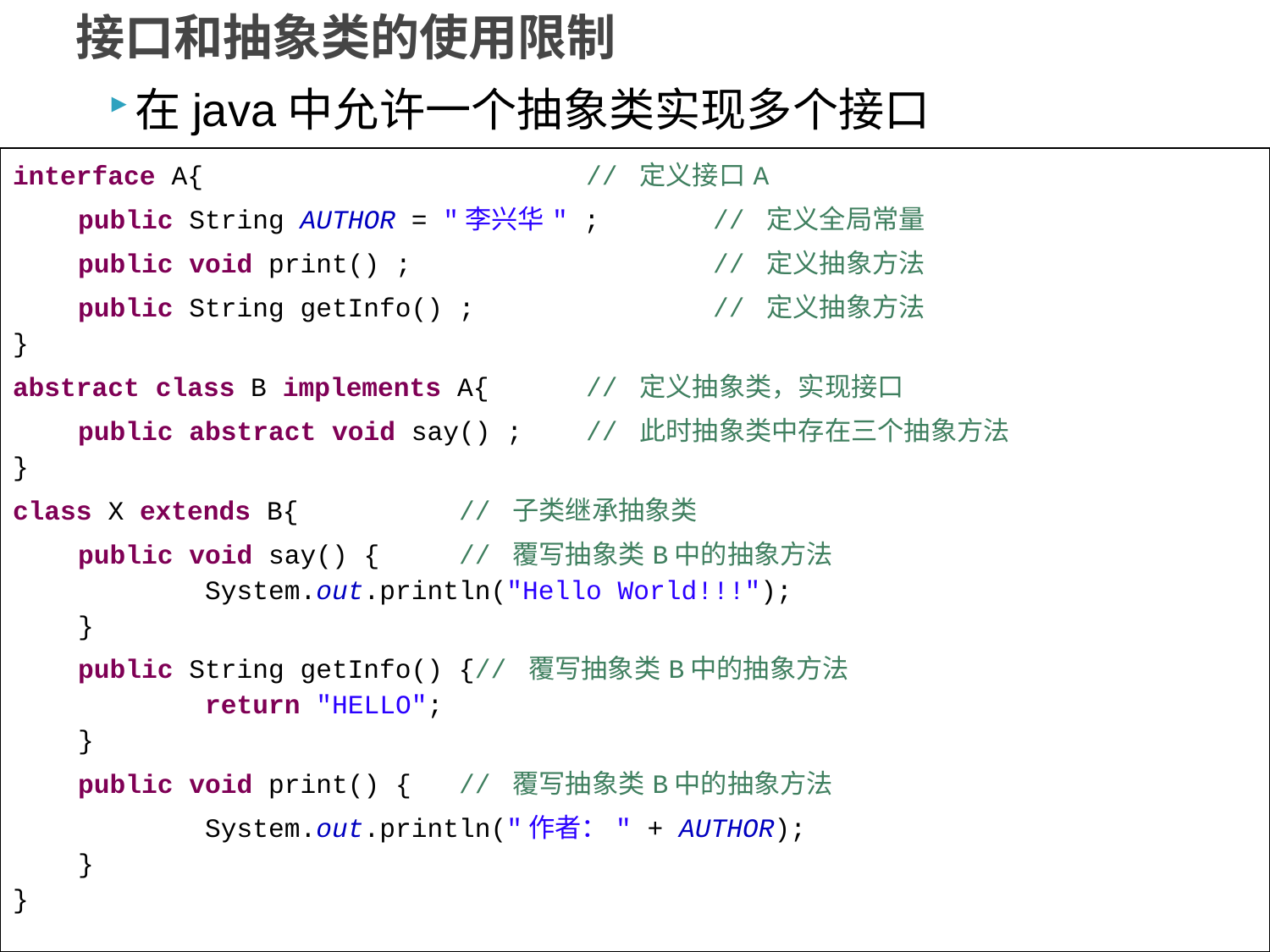

# 接口和抽象类的使用限制
在java中允许一个抽象类实现多个接口
| interface A{ // 定义接口A public String AUTHOR = "李兴华" ; // 定义全局常量 public void print() ; // 定义抽象方法 public String getInfo() ; // 定义抽象方法 } abstract class B implements A{ // 定义抽象类，实现接口 public abstract void say() ; // 此时抽象类中存在三个抽象方法 } class X extends B{ // 子类继承抽象类 public void say() { // 覆写抽象类B中的抽象方法 System.out.println("Hello World!!!"); } public String getInfo() {// 覆写抽象类B中的抽象方法 return "HELLO"; } public void print() { // 覆写抽象类B中的抽象方法 System.out.println("作者：" + AUTHOR); } } |
| --- |